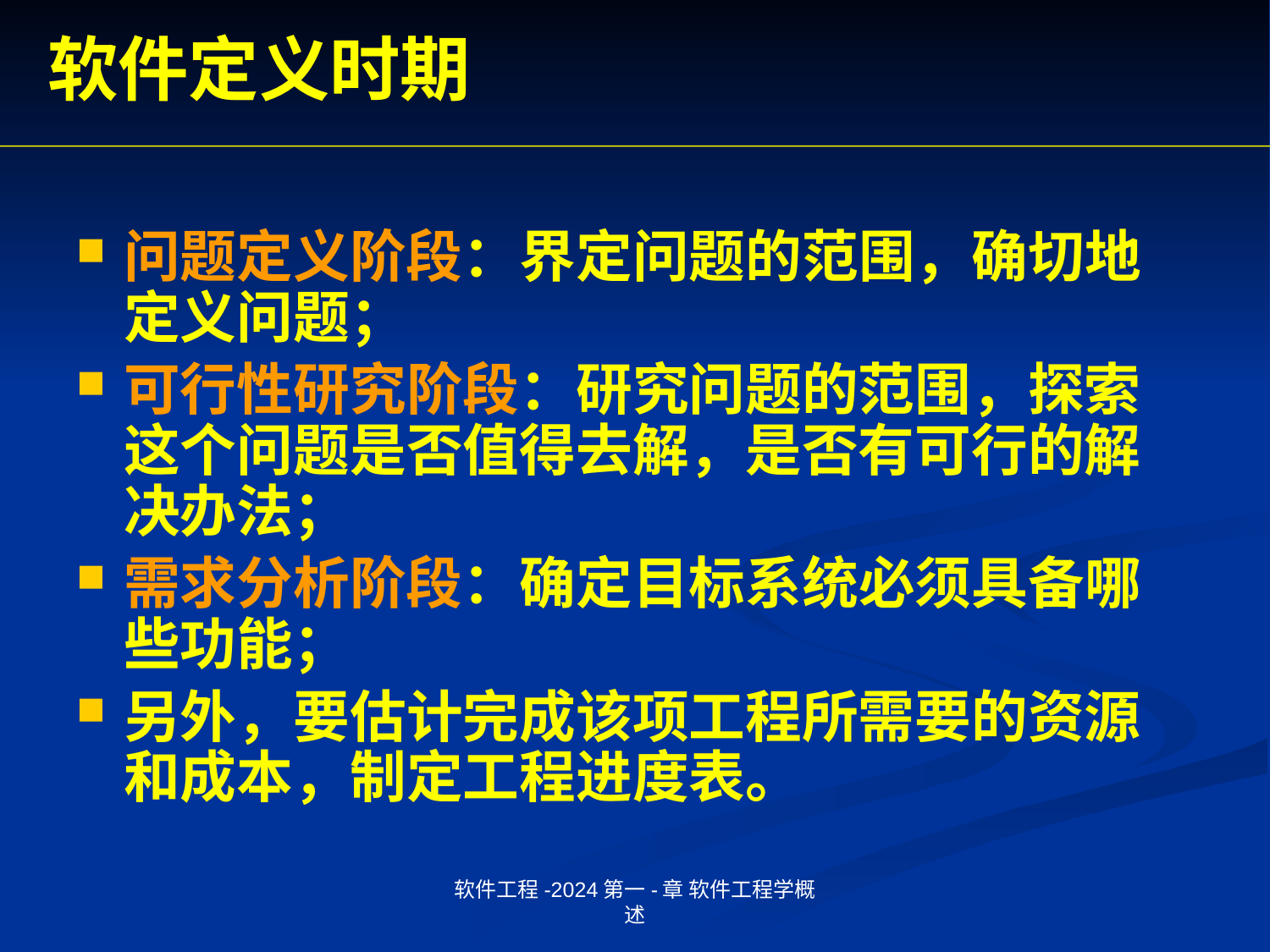

# 软件定义时期

问题定义阶段：界定问题的范围，确切地定义问题；
可行性研究阶段：研究问题的范围，探索这个问题是否值得去解，是否有可行的解决办法；
需求分析阶段：确定目标系统必须具备哪些功能；
另外，要估计完成该项工程所需要的资源和成本，制定工程进度表。
软件工程-2024第一-章 软件工程学概述
66